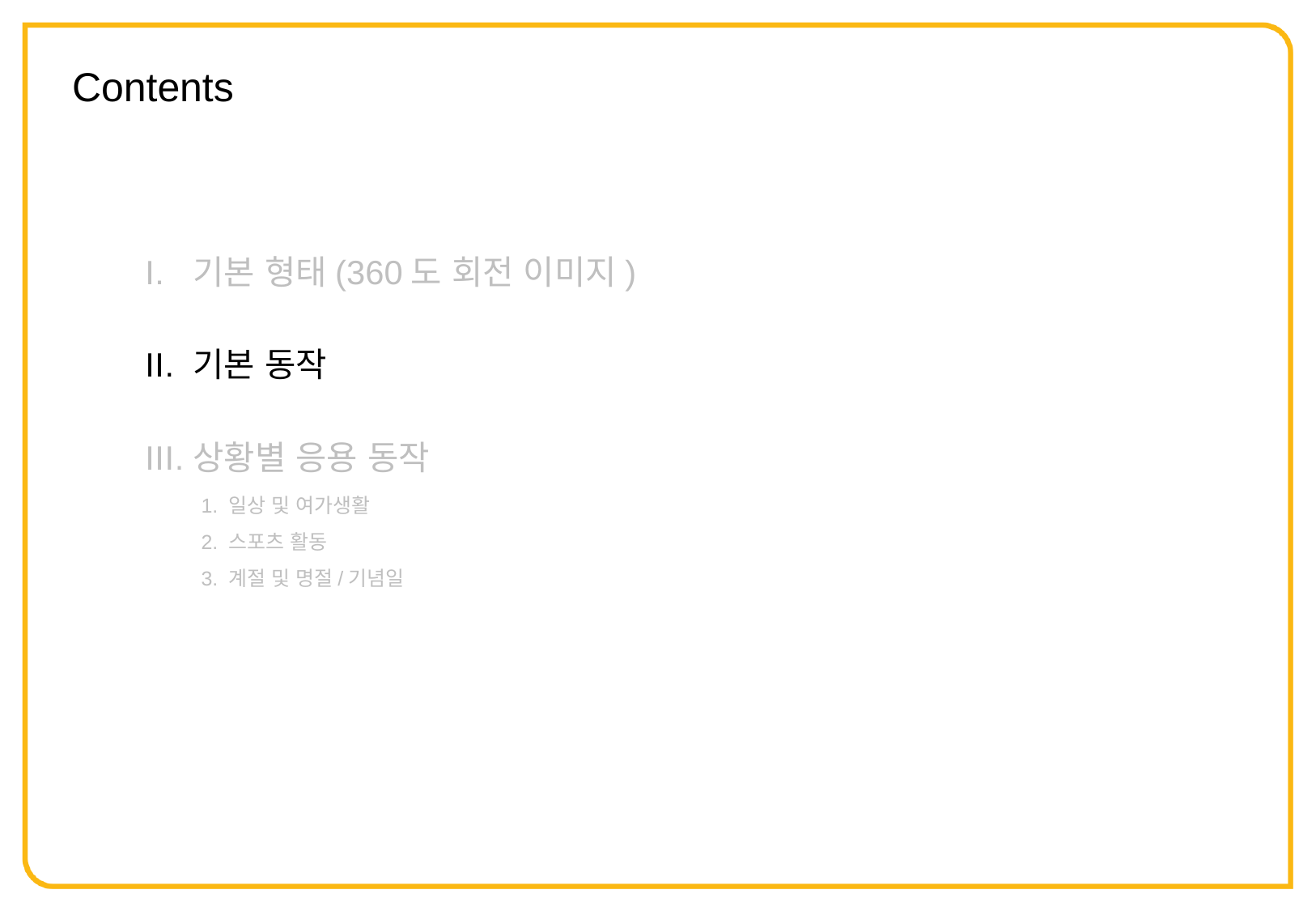

Contents
기본 형태(360도 회전 이미지)

기본 동작

상황별 응용 동작
1. 일상 및 여가생활
2. 스포츠 활동
3. 계절 및 명절/기념일